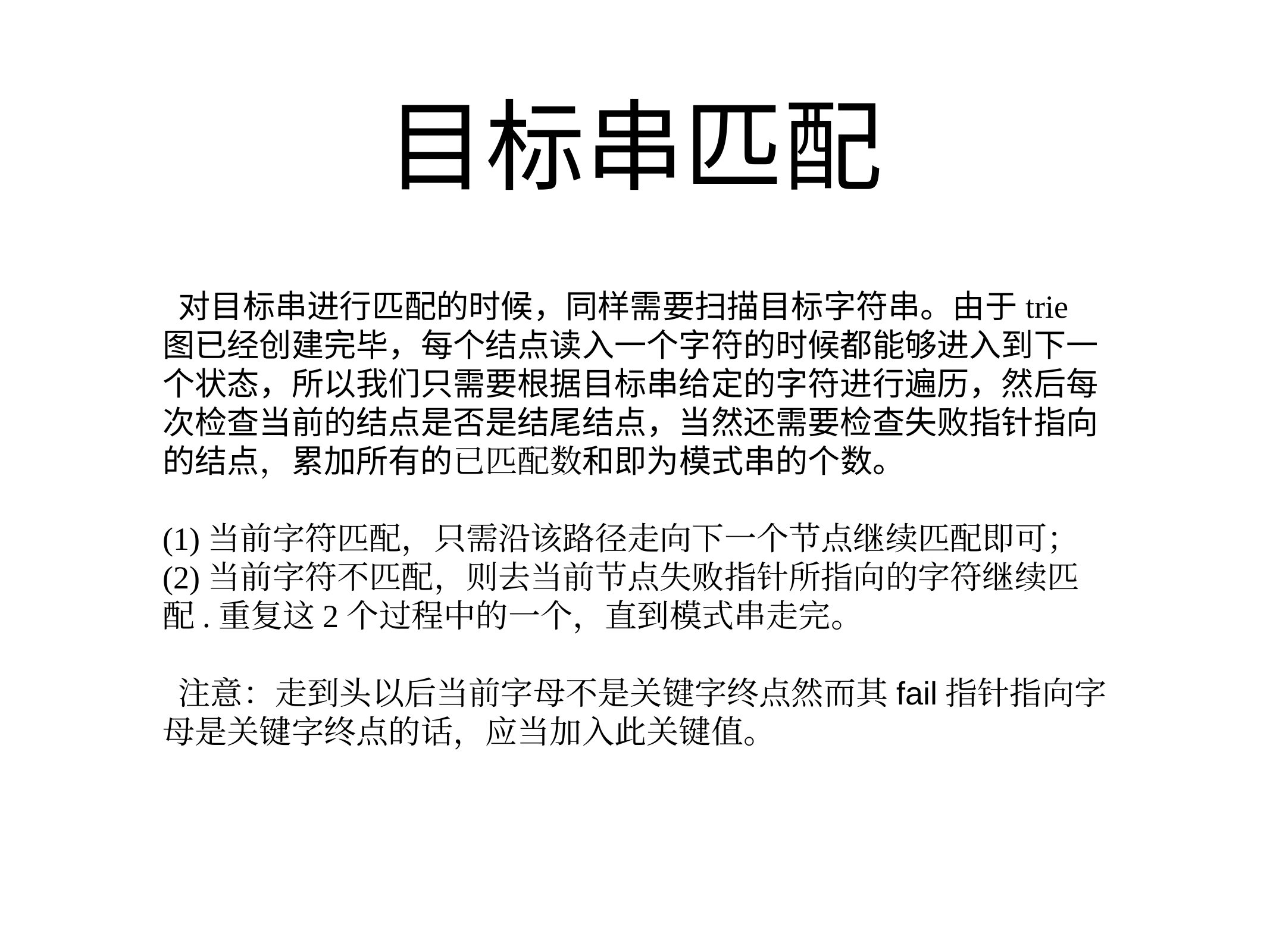

# 目标串匹配
 对目标串进行匹配的时候，同样需要扫描目标字符串。由于trie图已经创建完毕，每个结点读入一个字符的时候都能够进入到下一个状态，所以我们只需要根据目标串给定的字符进行遍历，然后每次检查当前的结点是否是结尾结点，当然还需要检查失败指针指向的结点，累加所有的已匹配数和即为模式串的个数。

(1)当前字符匹配，只需沿该路径走向下一个节点继续匹配即可；
(2)当前字符不匹配，则去当前节点失败指针所指向的字符继续匹配.重复这2个过程中的一个，直到模式串走完。

 注意：走到头以后当前字母不是关键字终点然而其fail指针指向字母是关键字终点的话，应当加入此关键值。